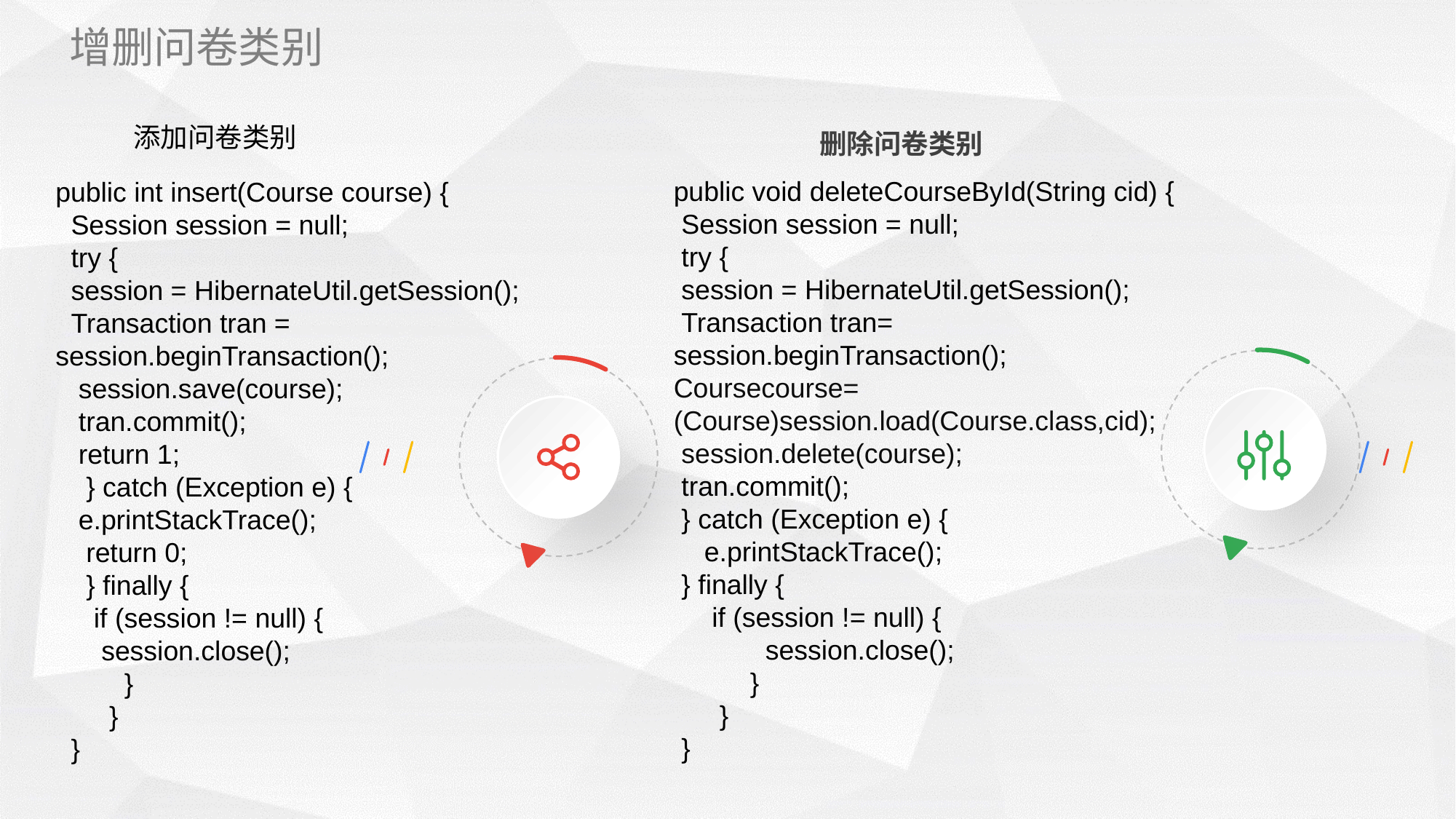

增删问卷类别
删除问卷类别
添加问卷类别
public void deleteCourseById(String cid) {
 Session session = null;
 try {
 session = HibernateUtil.getSession();
 Transaction tran=
session.beginTransaction();
Coursecourse=
(Course)session.load(Course.class,cid);
 session.delete(course);
 tran.commit();
 } catch (Exception e) {
    e.printStackTrace();
 } finally {
     if (session != null) {
            session.close();
          }
      }
 }
public int insert(Course course) {
  Session session = null;
  try {
  session = HibernateUtil.getSession();
  Transaction tran =    session.beginTransaction();
   session.save(course);
   tran.commit();
   return 1;
    } catch (Exception e) {
   e.printStackTrace();
    return 0;
    } finally {
     if (session != null) {
      session.close();
         }
       }
  }